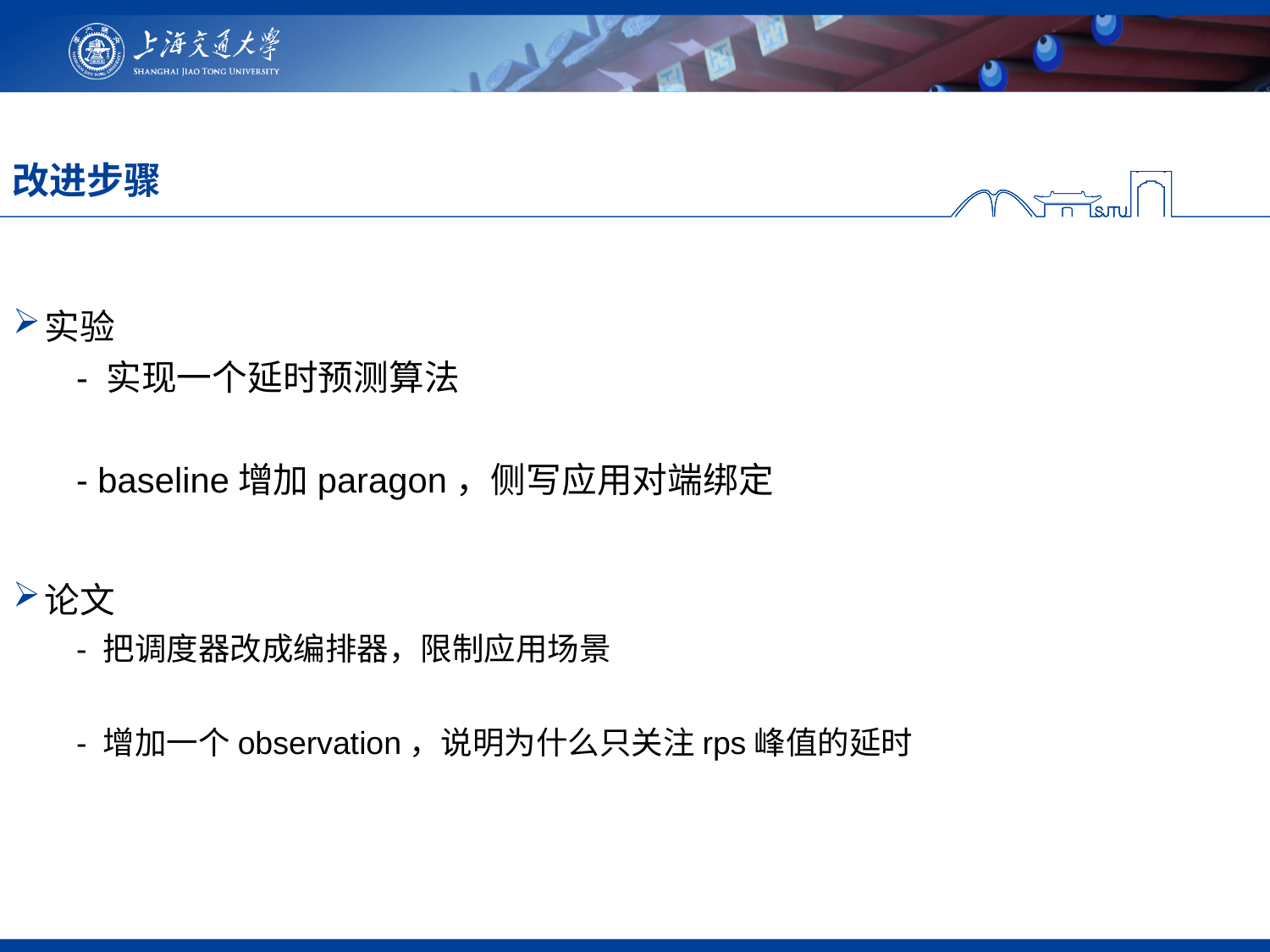

# 改进步骤

实验
- 实现一个延时预测算法

- baseline增加paragon，侧写应用对端绑定

论文
- 把调度器改成编排器，限制应用场景

- 增加一个observation，说明为什么只关注rps峰值的延时